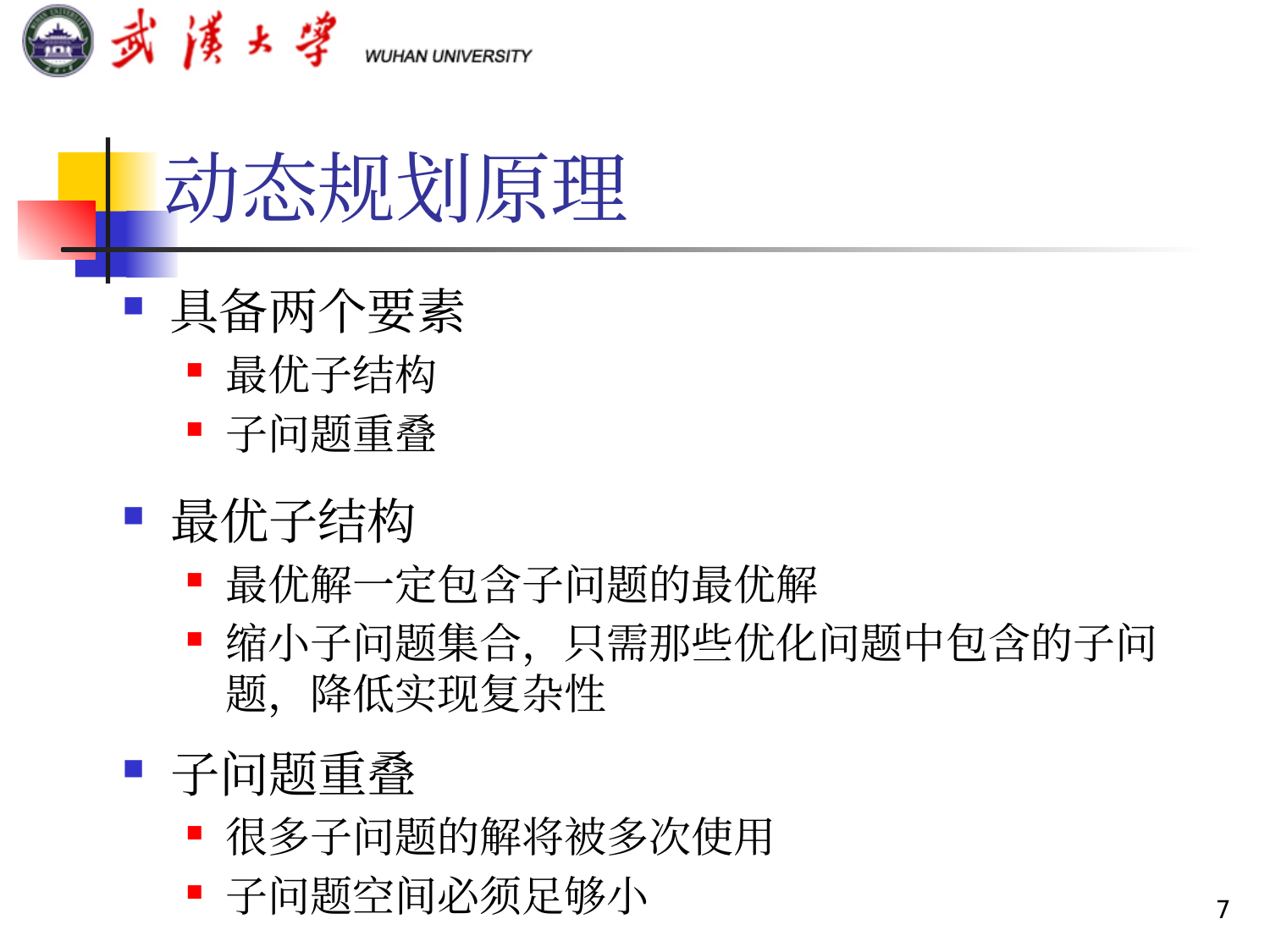

# 动态规划原理
具备两个要素
最优子结构
子问题重叠
最优子结构
最优解一定包含子问题的最优解
缩小子问题集合，只需那些优化问题中包含的子问题，降低实现复杂性
子问题重叠
很多子问题的解将被多次使用
子问题空间必须足够小
7